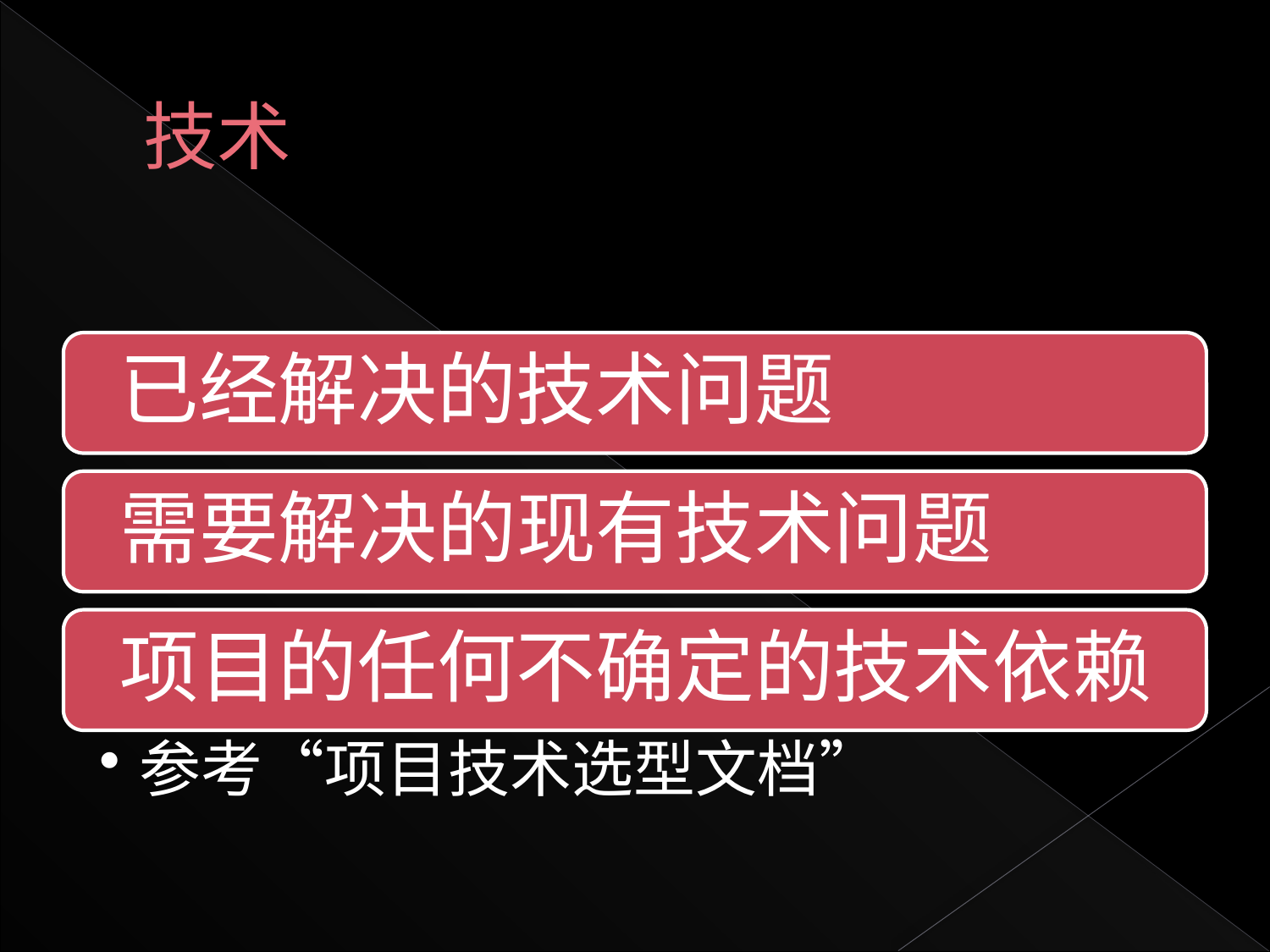

# 技术
已经解决的技术问题
需要解决的现有技术问题
项目的任何不确定的技术依赖
参考“项目技术选型文档”